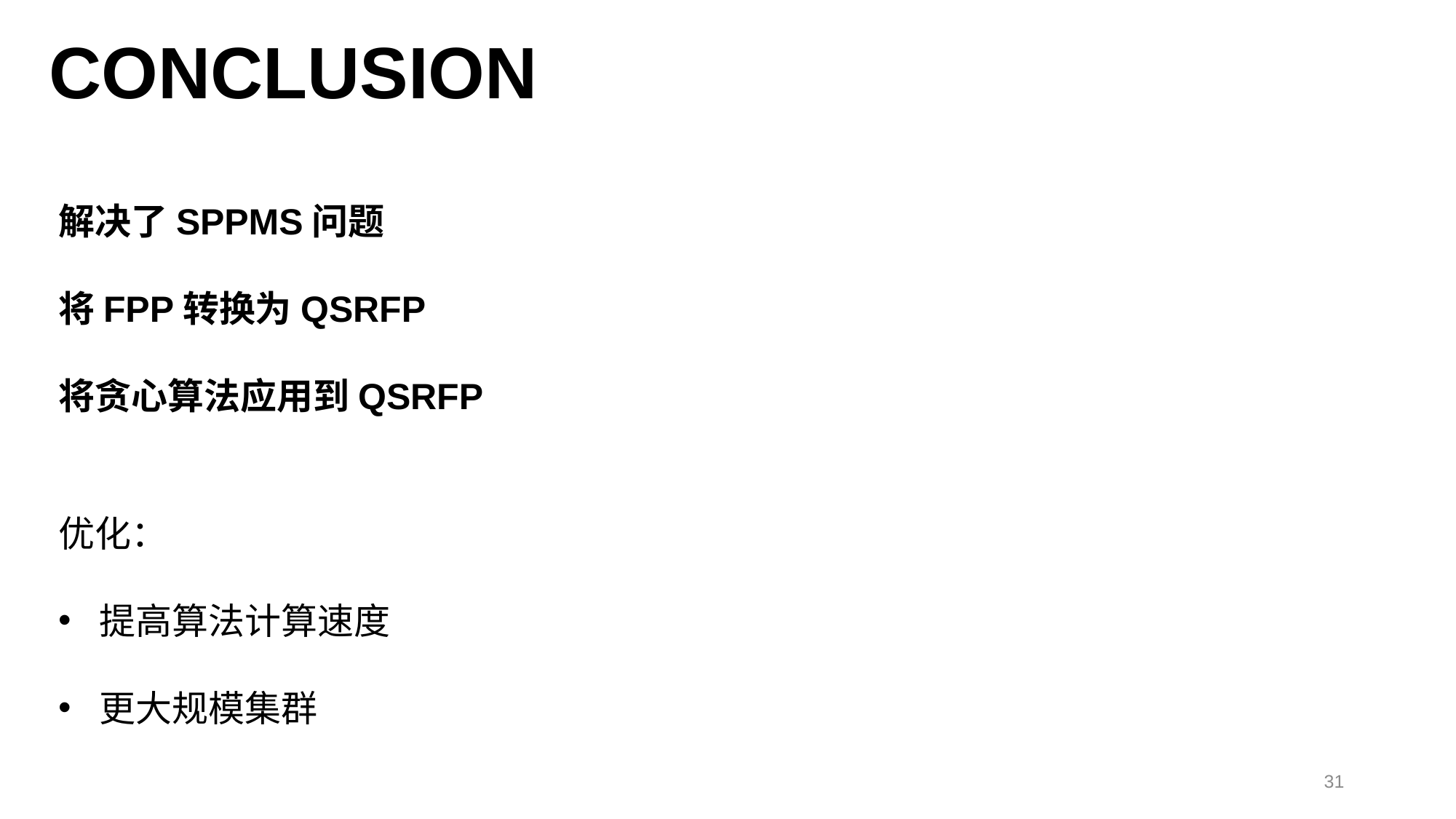

CONCLUSION
解决了SPPMS问题
将FPP转换为QSRFP
将贪心算法应用到QSRFP
优化：
提高算法计算速度
更大规模集群
31